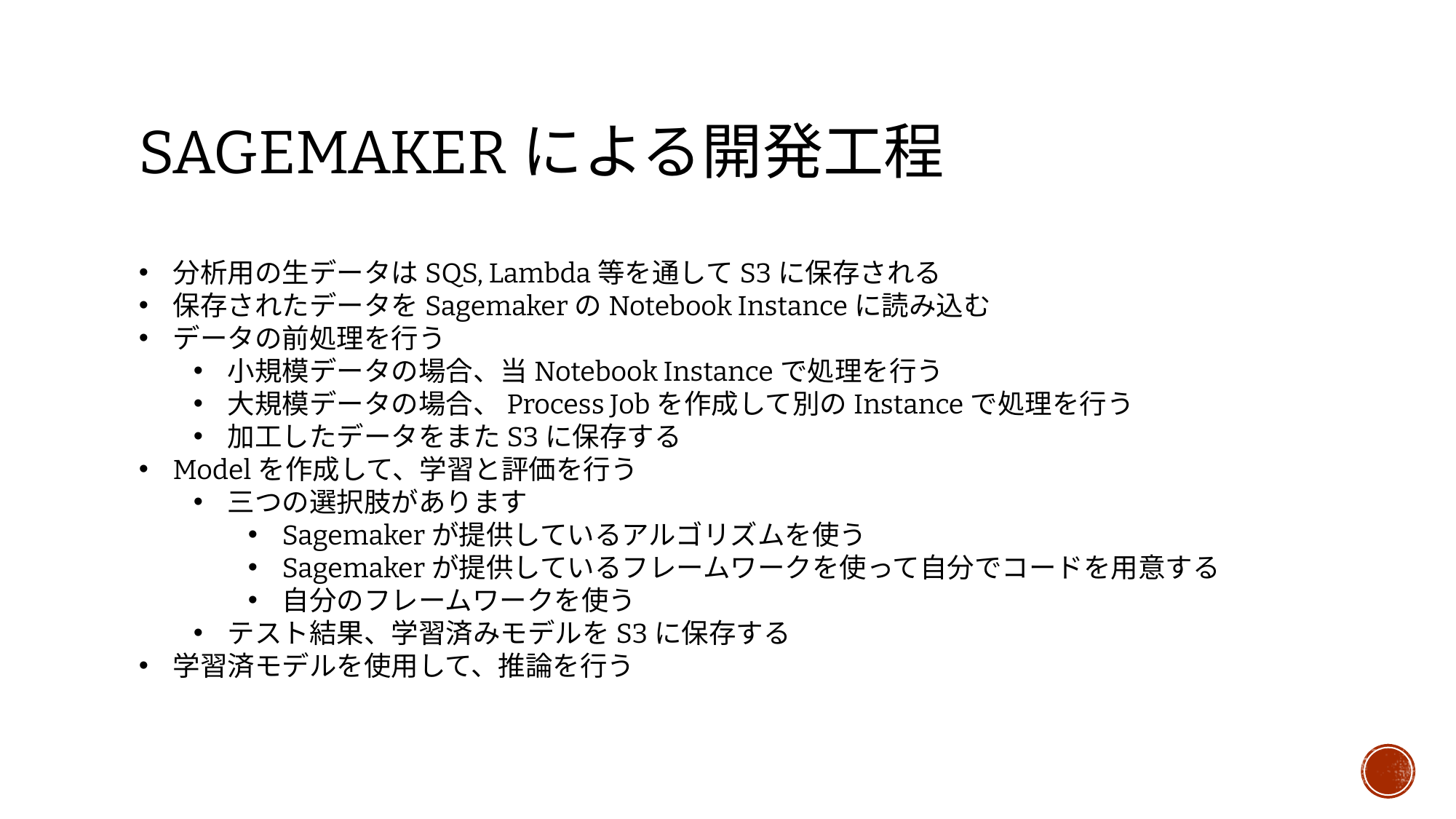

# Sagemakerによる開発工程

分析用の生データはSQS, Lambda等を通してS3に保存される
保存されたデータをSagemakerのNotebook Instanceに読み込む
データの前処理を行う
小規模データの場合、当Notebook Instanceで処理を行う
大規模データの場合、Process Jobを作成して別のInstanceで処理を行う
加工したデータをまたS3に保存する
Modelを作成して、学習と評価を行う
三つの選択肢があります
Sagemakerが提供しているアルゴリズムを使う
Sagemakerが提供しているフレームワークを使って自分でコードを用意する
自分のフレームワークを使う
テスト結果、学習済みモデルをS3に保存する
学習済モデルを使用して、推論を行う